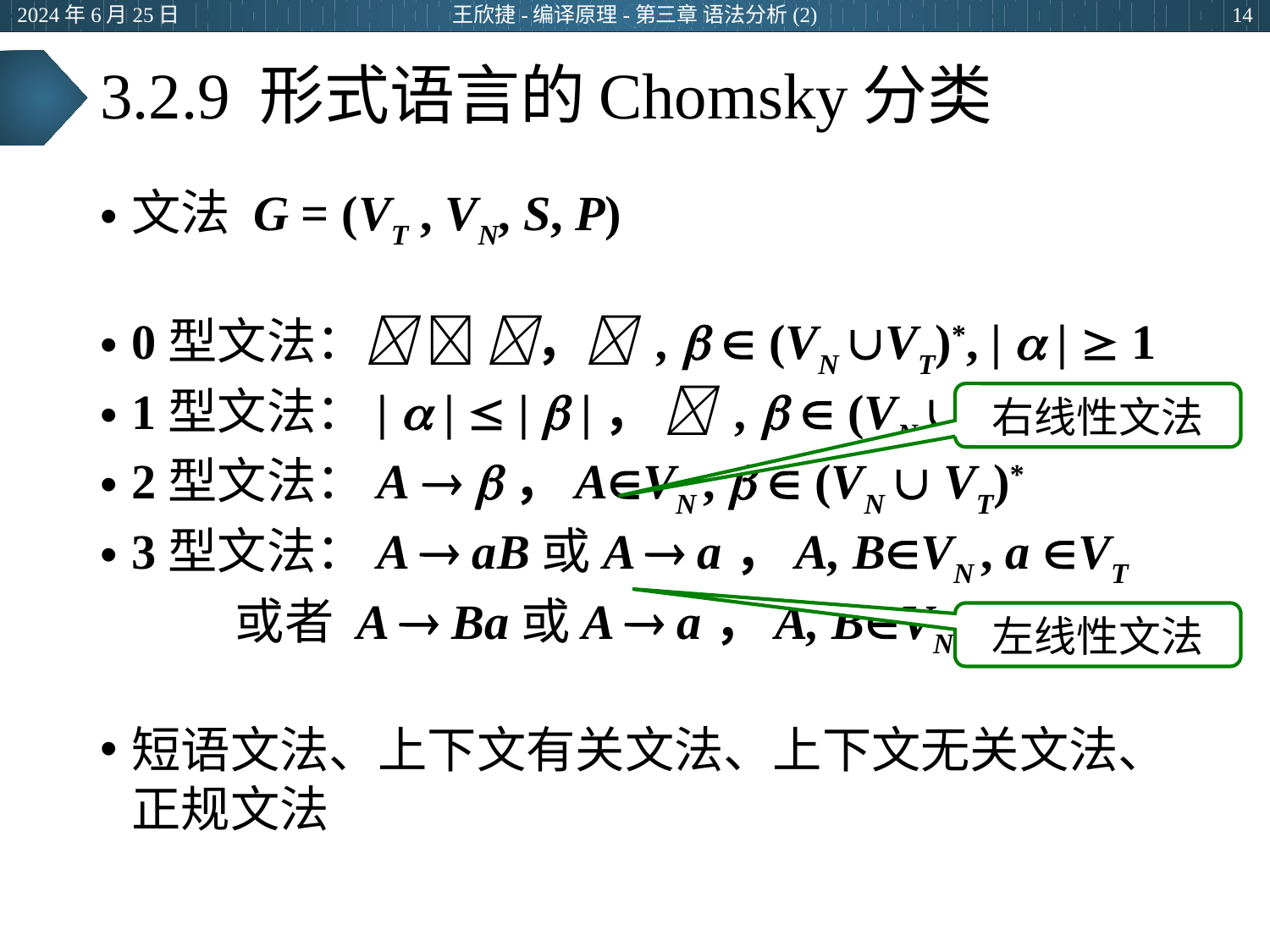

2024年6月25日
王欣捷-编译原理-第三章 语法分析(2)
14
# 3.2.9 形式语言的Chomsky分类
文法 G = (VT , VN, S, P)

0型文法：α → β，α , β ∈ (VN ∪VT)*, | α | ≥ 1
1型文法：| α | ≤ | β |， α , β ∈ (VN ∪VT)+。
2型文法：A → β，A∈VN , β ∈ (VN ∪ VT)*
3型文法：A → aB或A → a，A, B∈VN , a ∈VT
           或者 A → Ba或A → a，A, B∈VN , a ∈VT

短语文法、上下文有关文法、上下文无关文法、正规文法

右线性文法
左线性文法